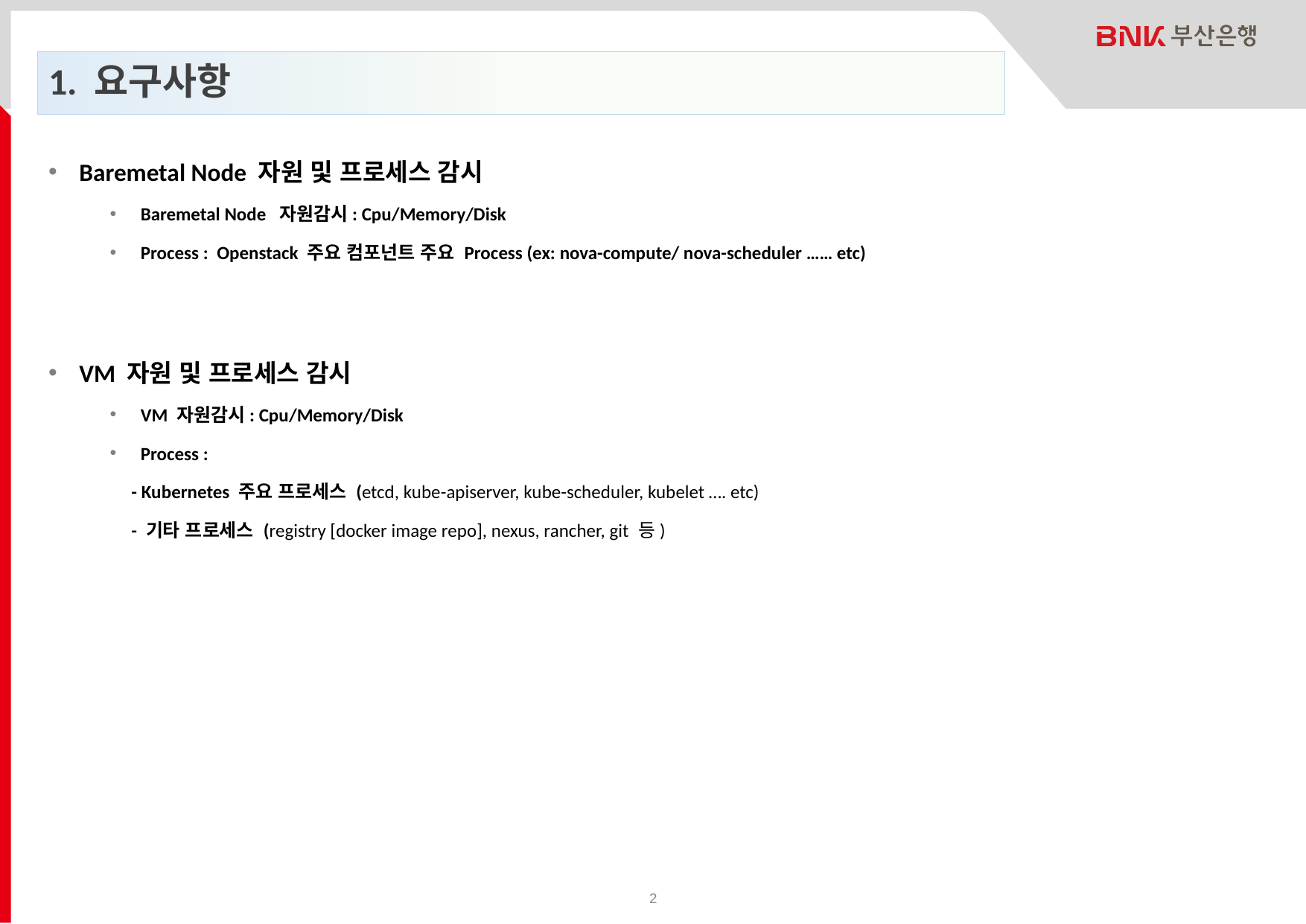

# 1. 요구사항
Baremetal Node 자원 및 프로세스 감시
Baremetal Node  자원감시: Cpu/Memory/Disk
Process :  Openstack 주요 컴포넌트 주요 Process (ex: nova-compute/ nova-scheduler …… etc)

VM 자원 및 프로세스 감시
VM 자원감시: Cpu/Memory/Disk
Process :
     - Kubernetes 주요 프로세스 (etcd, kube-apiserver, kube-scheduler, kubelet …. etc)
     - 기타 프로세스 (registry [docker image repo], nexus, rancher, git 등)